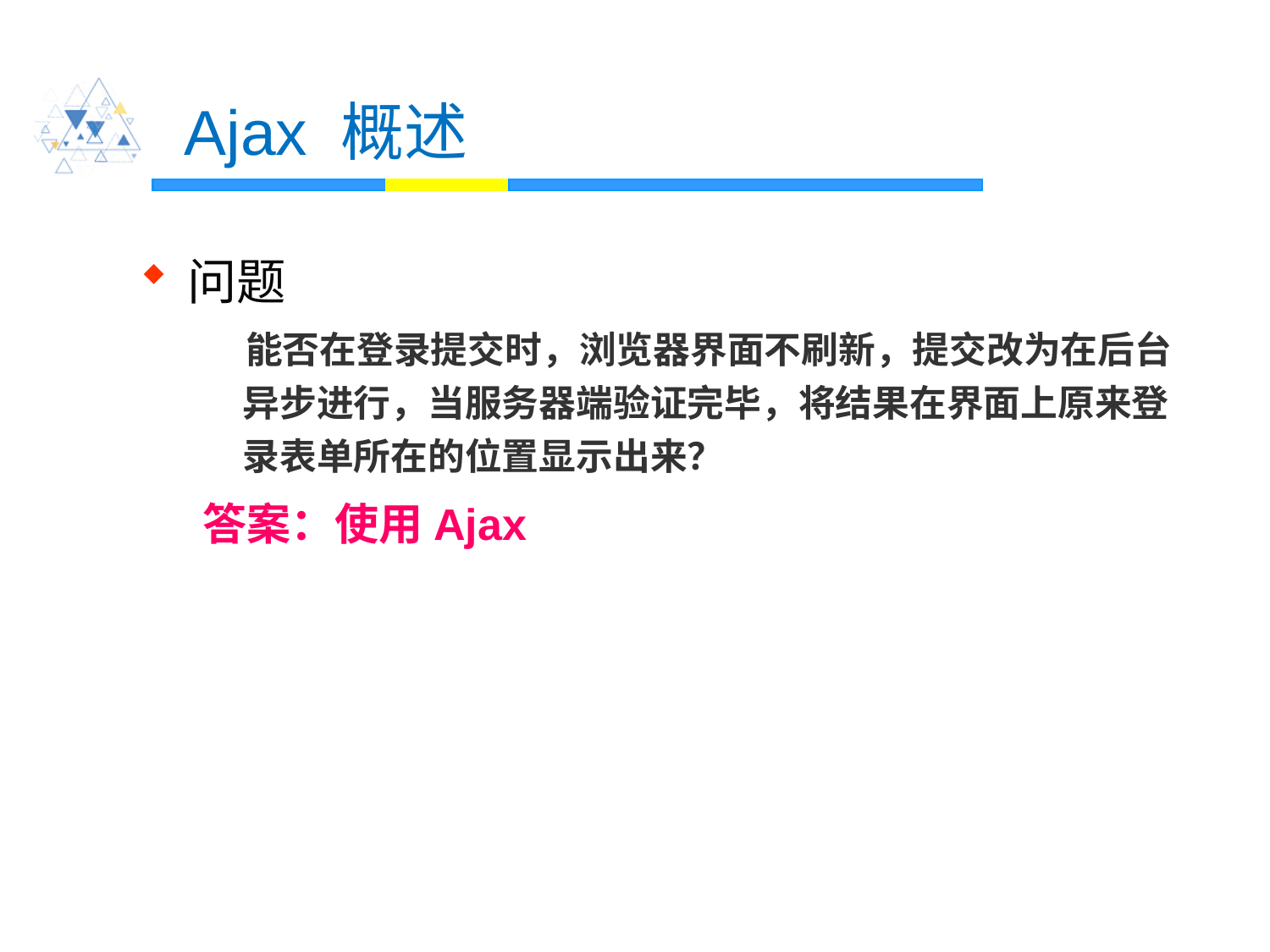

# Ajax 概述
问题
    能否在登录提交时，浏览器界面不刷新，提交改为在后台异步进行，当服务器端验证完毕，将结果在界面上原来登录表单所在的位置显示出来？
答案：使用Ajax